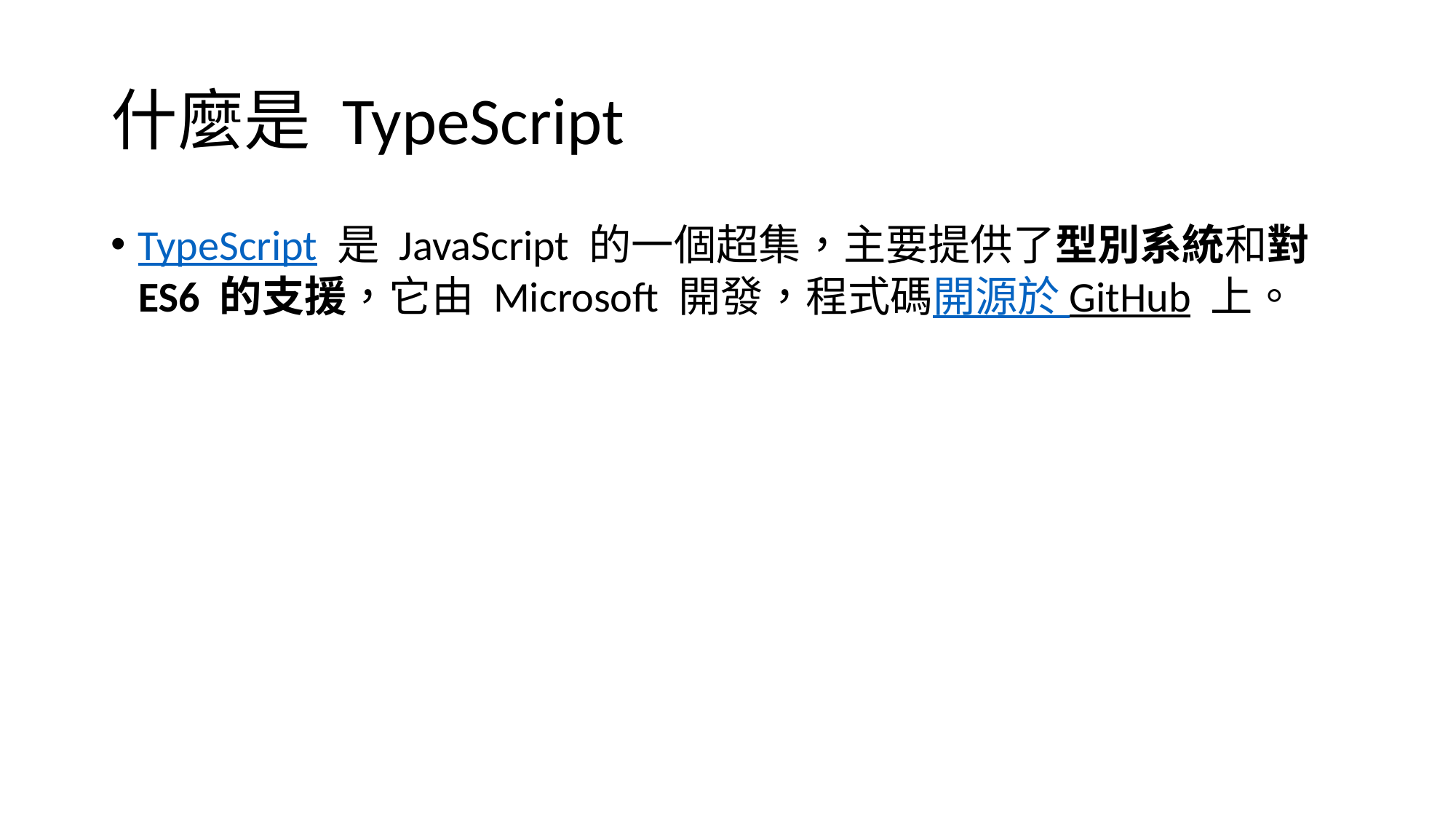

# 什麼是 TypeScript
TypeScript 是 JavaScript 的一個超集，主要提供了型別系統和對 ES6 的支援，它由 Microsoft 開發，程式碼開源於 GitHub 上。